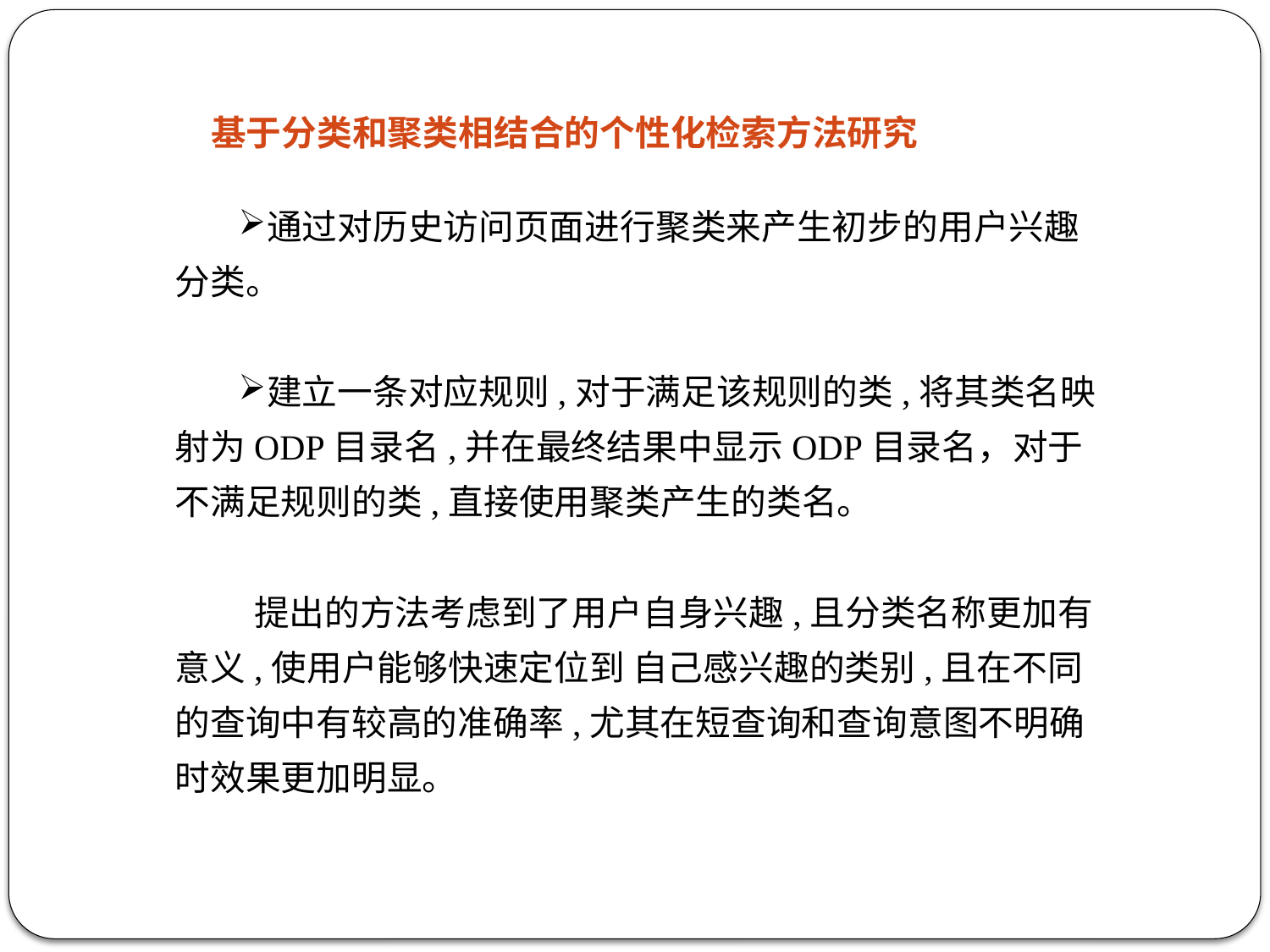

基于分类和聚类相结合的个性化检索方法研究
通过对历史访问页面进行聚类来产生初步的用户兴趣分类。

建立一条对应规则,对于满足该规则的类,将其类名映射为ODP目录名,并在最终结果中显示ODP目录名，对于不满足规则的类,直接使用聚类产生的类名。

         提出的方法考虑到了用户自身兴趣,且分类名称更加有意义,使用户能够快速定位到 自己感兴趣的类别,且在不同的查询中有较高的准确率,尤其在短查询和查询意图不明确时效果更加明显。